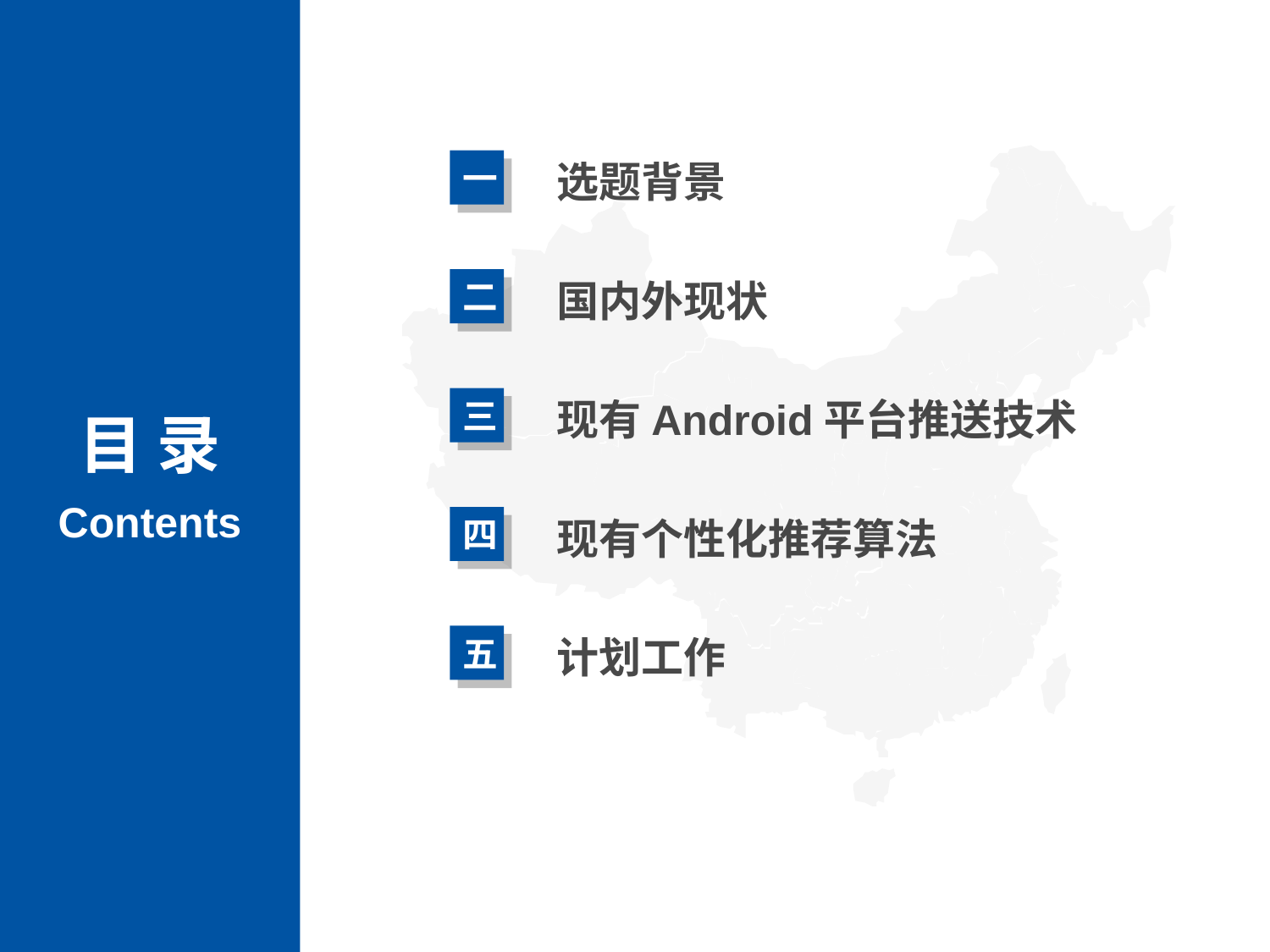

选题背景
一

国内外现状
二

现有Android平台推送技术
三

目 录
Contents
现有个性化推荐算法
四

计划工作
五